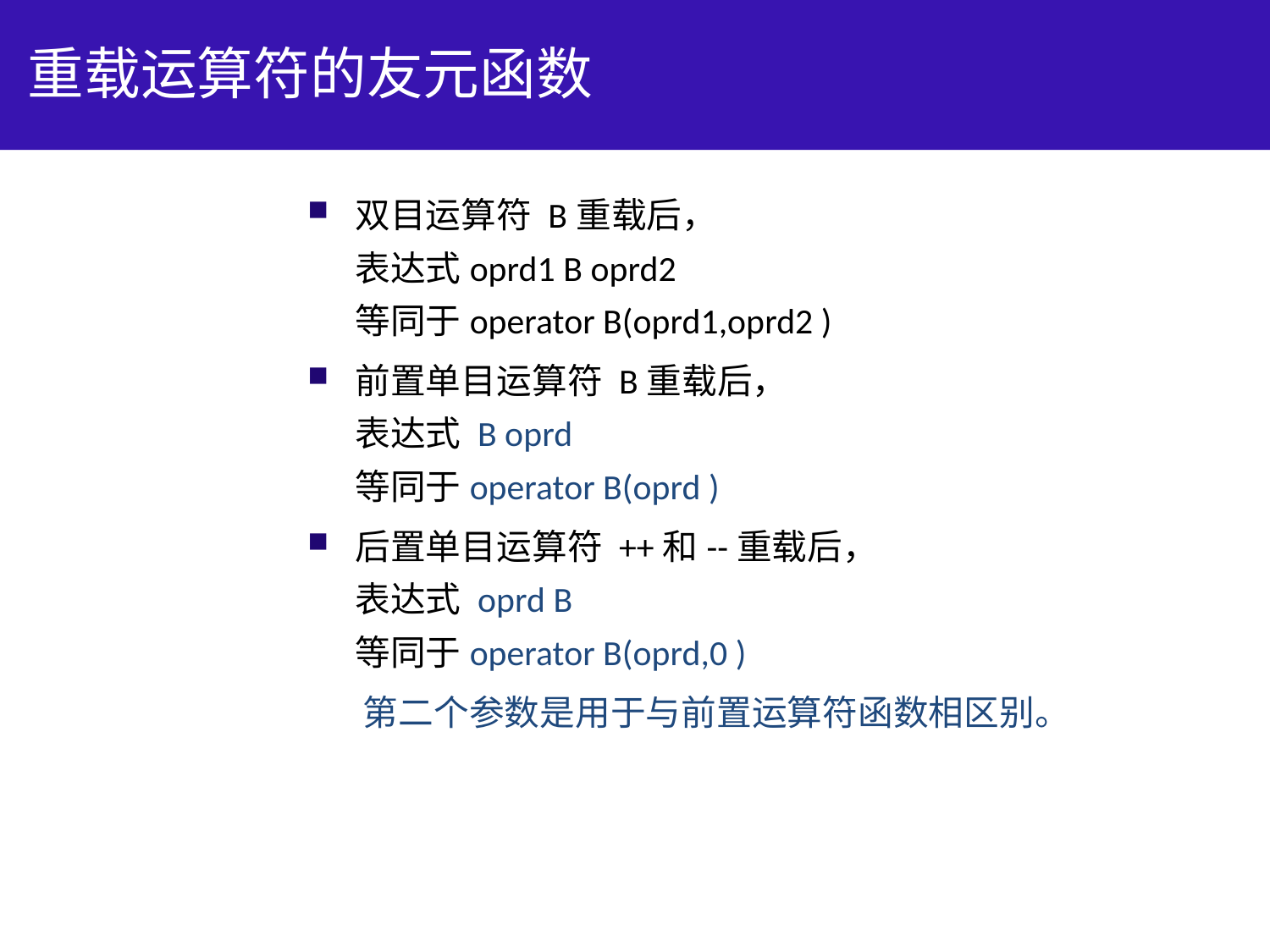

# 重载运算符的友元函数
双目运算符 B重载后，
表达式oprd1 B oprd2
等同于operator B(oprd1,oprd2 )
前置单目运算符 B重载后，
表达式 B oprd
等同于operator B(oprd )
后置单目运算符 ++和--重载后，
表达式 oprd B
等同于operator B(oprd,0 )
      第二个参数是用于与前置运算符函数相区别。

28